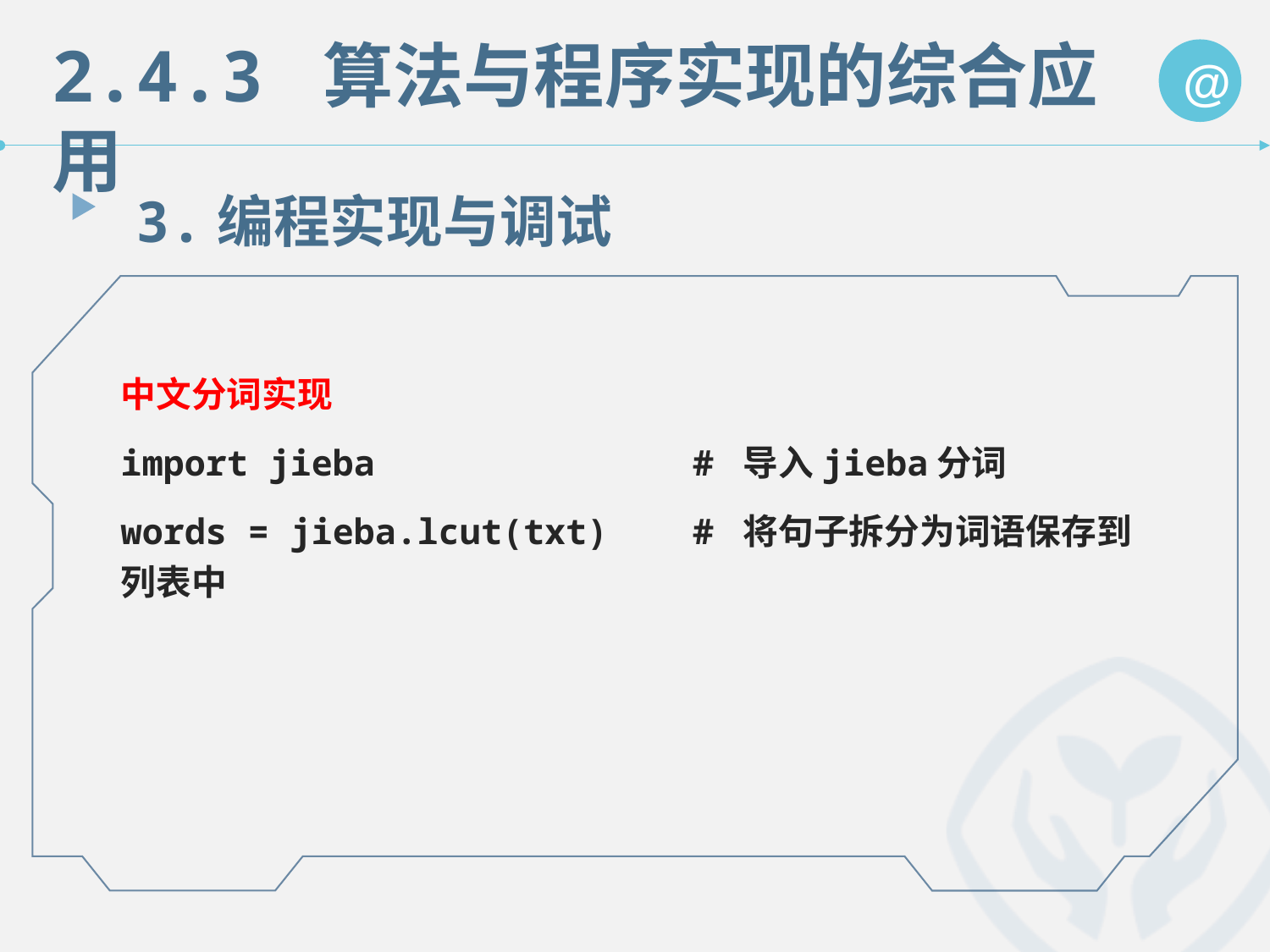

2.4.3 算法与程序实现的综合应用
@
3.编程实现与调试

中文分词实现
import jieba               # 导入jieba分词
words = jieba.lcut(txt)    # 将句子拆分为词语保存到列表中